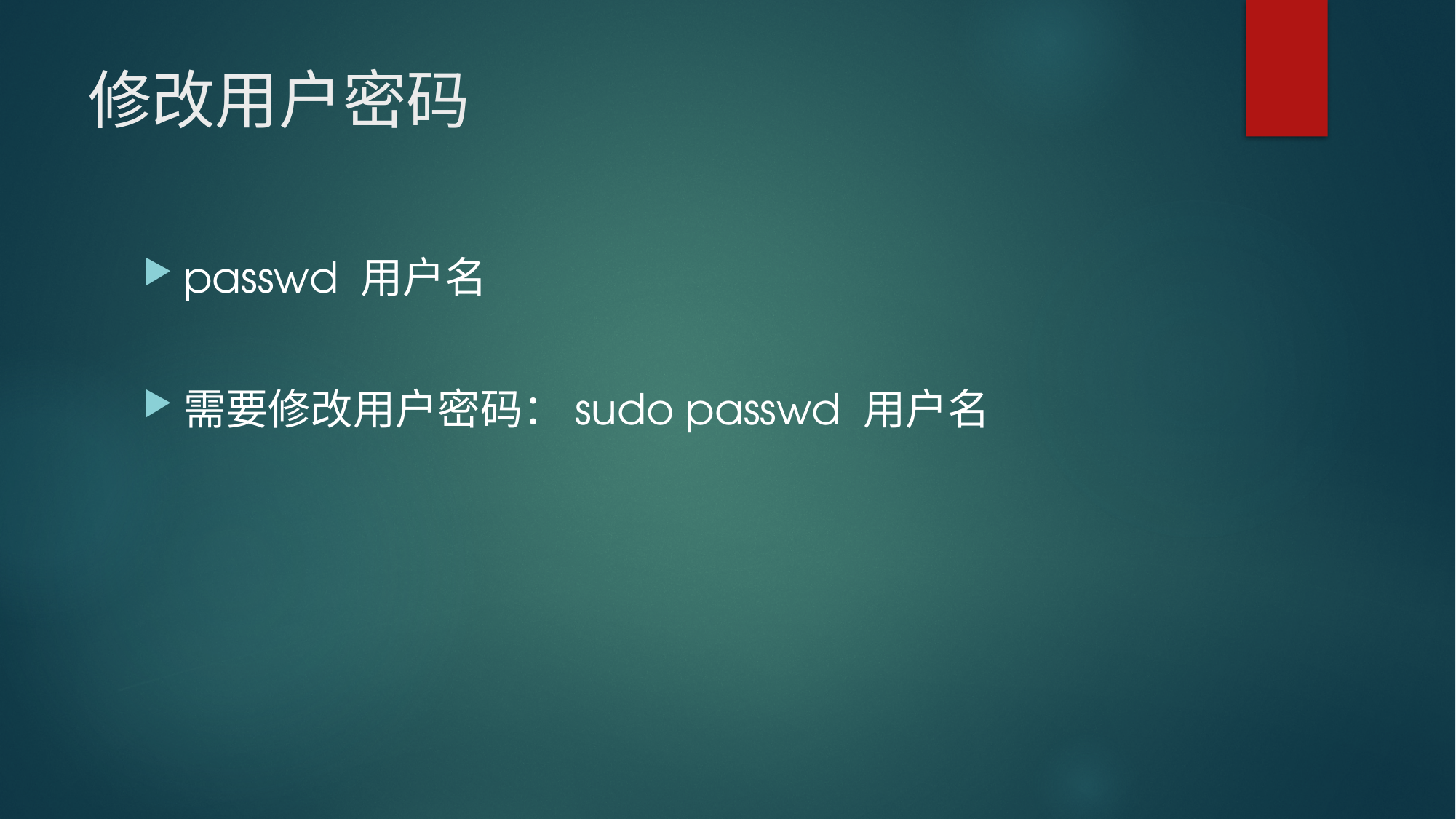

# 修改用户密码
passwd 用户名

需要修改用户密码：sudo passwd 用户名